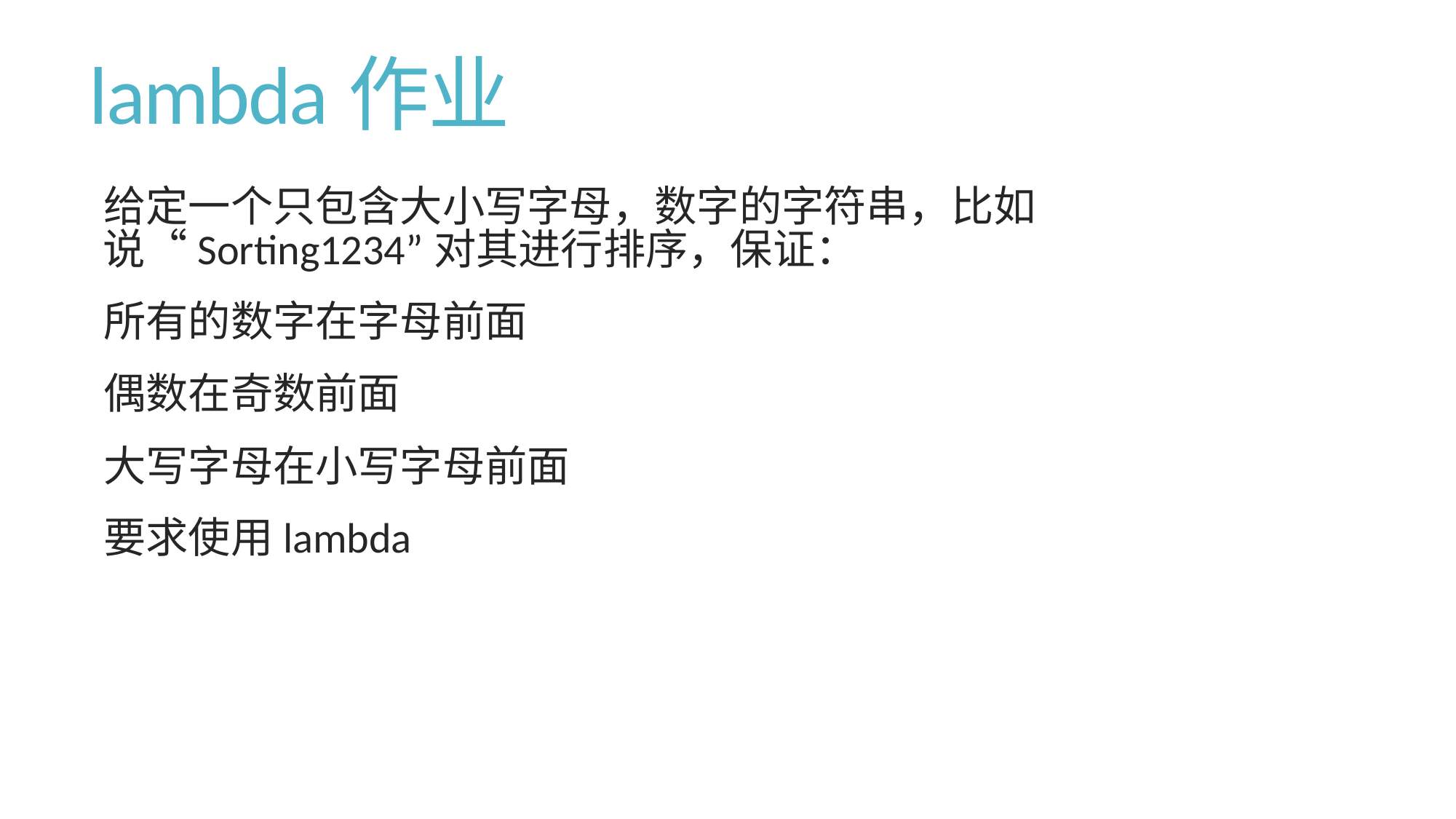

# lambda作业
给定一个只包含大小写字母，数字的字符串，比如说“Sorting1234”对其进行排序，保证：
所有的数字在字母前面
偶数在奇数前面
大写字母在小写字母前面
要求使用lambda